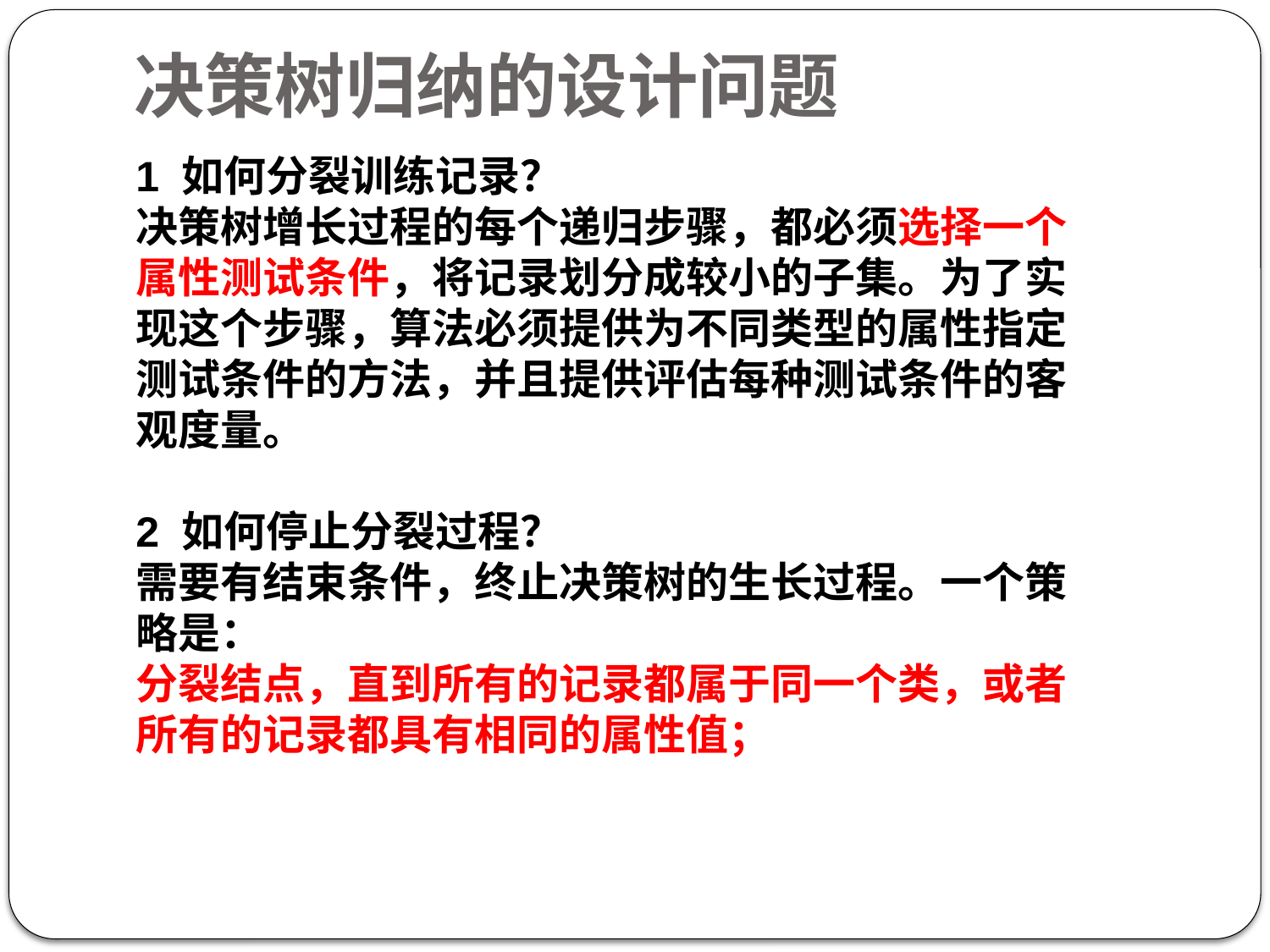

# 决策树归纳的设计问题
1 如何分裂训练记录？
决策树增长过程的每个递归步骤，都必须选择一个属性测试条件，将记录划分成较小的子集。为了实现这个步骤，算法必须提供为不同类型的属性指定测试条件的方法，并且提供评估每种测试条件的客观度量。

2 如何停止分裂过程？
需要有结束条件，终止决策树的生长过程。一个策略是：
分裂结点，直到所有的记录都属于同一个类，或者所有的记录都具有相同的属性值；